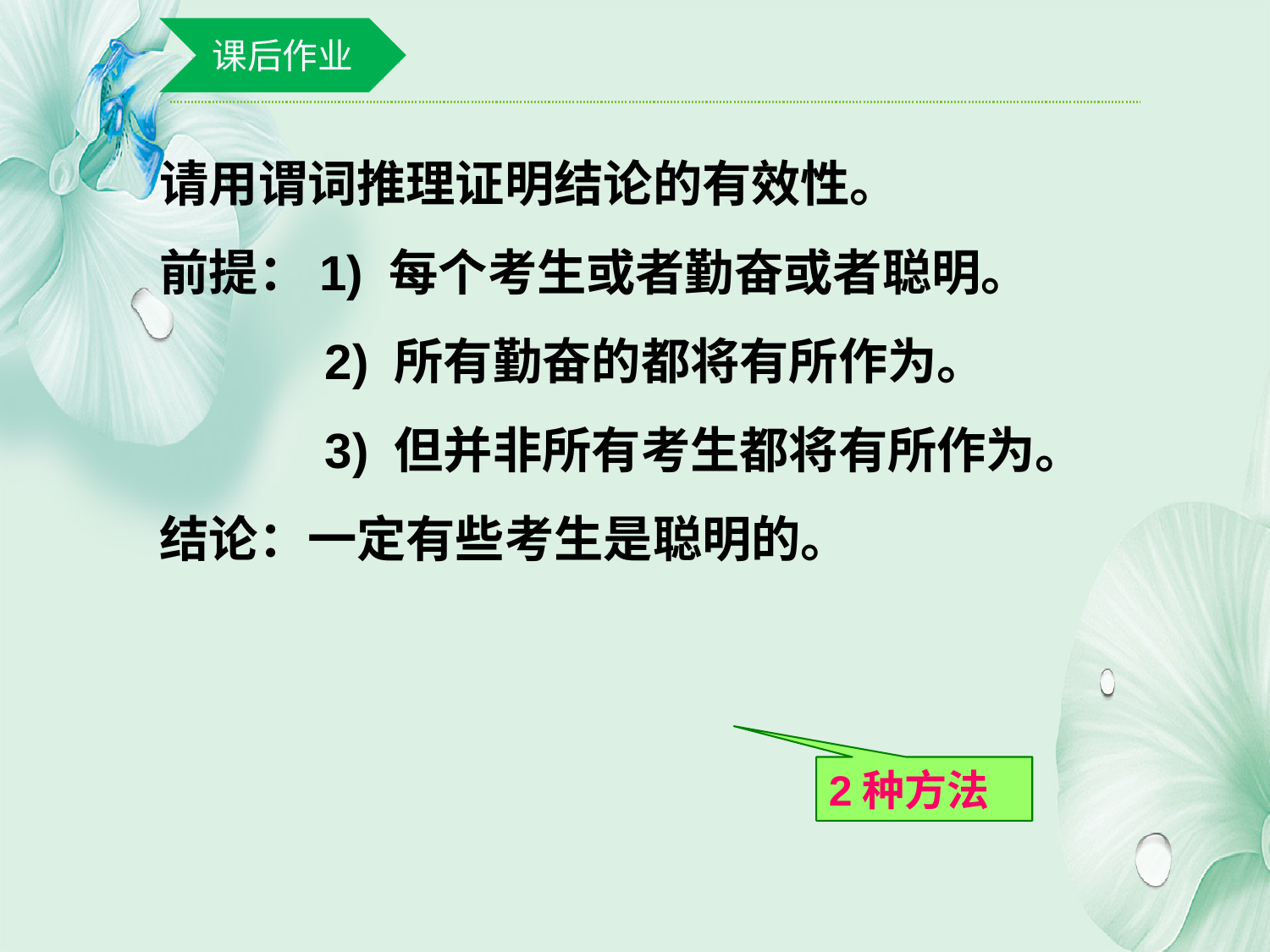

课后作业
请用谓词推理证明结论的有效性。
前提：1) 每个考生或者勤奋或者聪明。
            2) 所有勤奋的都将有所作为。
            3) 但并非所有考生都将有所作为。
结论：一定有些考生是聪明的。
2种方法